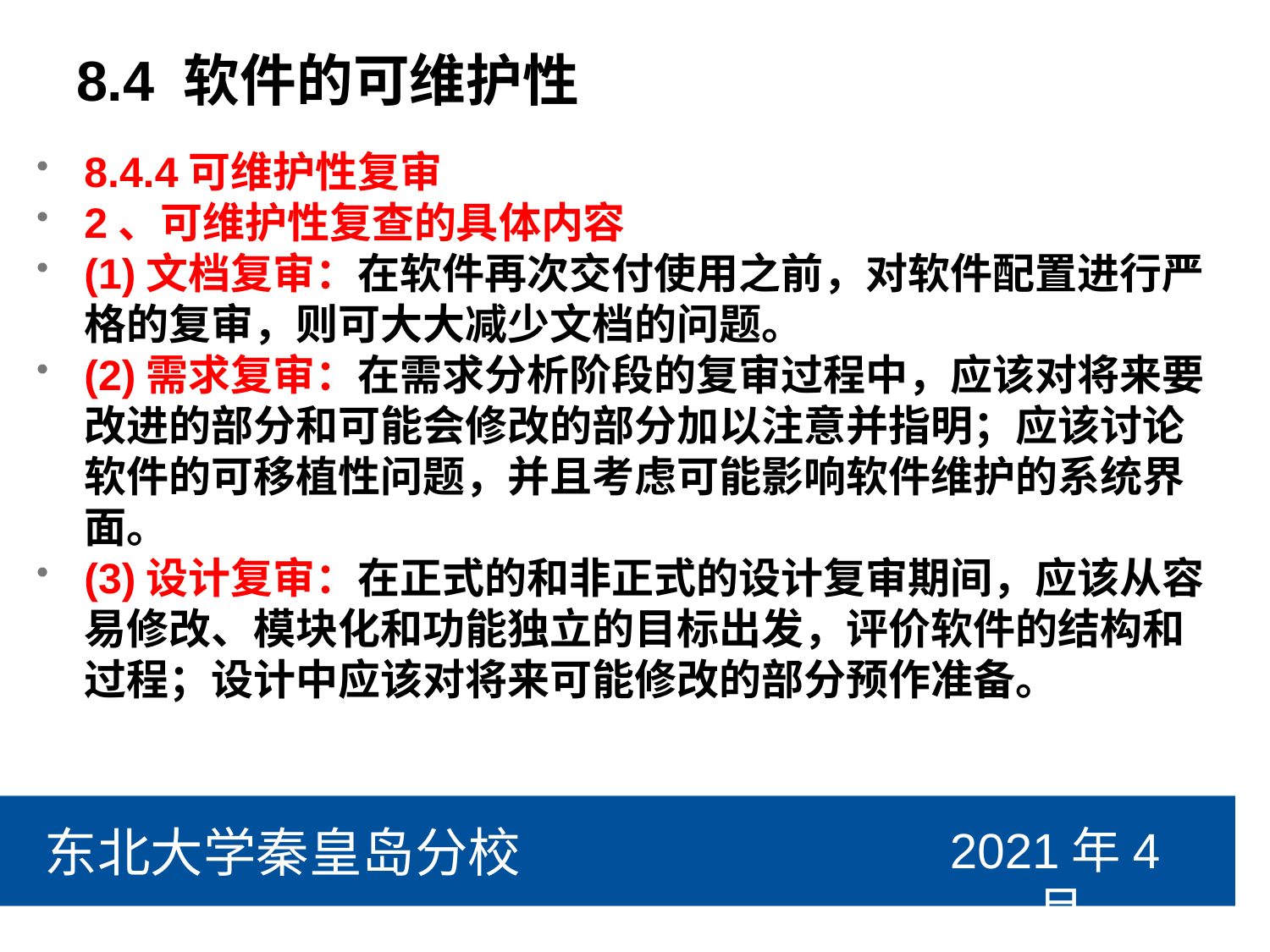

# 8.4 软件的可维护性
8.4.4可维护性复审
2、可维护性复查的具体内容
(1)文档复审：在软件再次交付使用之前，对软件配置进行严格的复审，则可大大减少文档的问题。
(2)需求复审：在需求分析阶段的复审过程中，应该对将来要改进的部分和可能会修改的部分加以注意并指明；应该讨论软件的可移植性问题，并且考虑可能影响软件维护的系统界面。
(3)设计复审：在正式的和非正式的设计复审期间，应该从容易修改、模块化和功能独立的目标出发，评价软件的结构和过程；设计中应该对将来可能修改的部分预作准备。